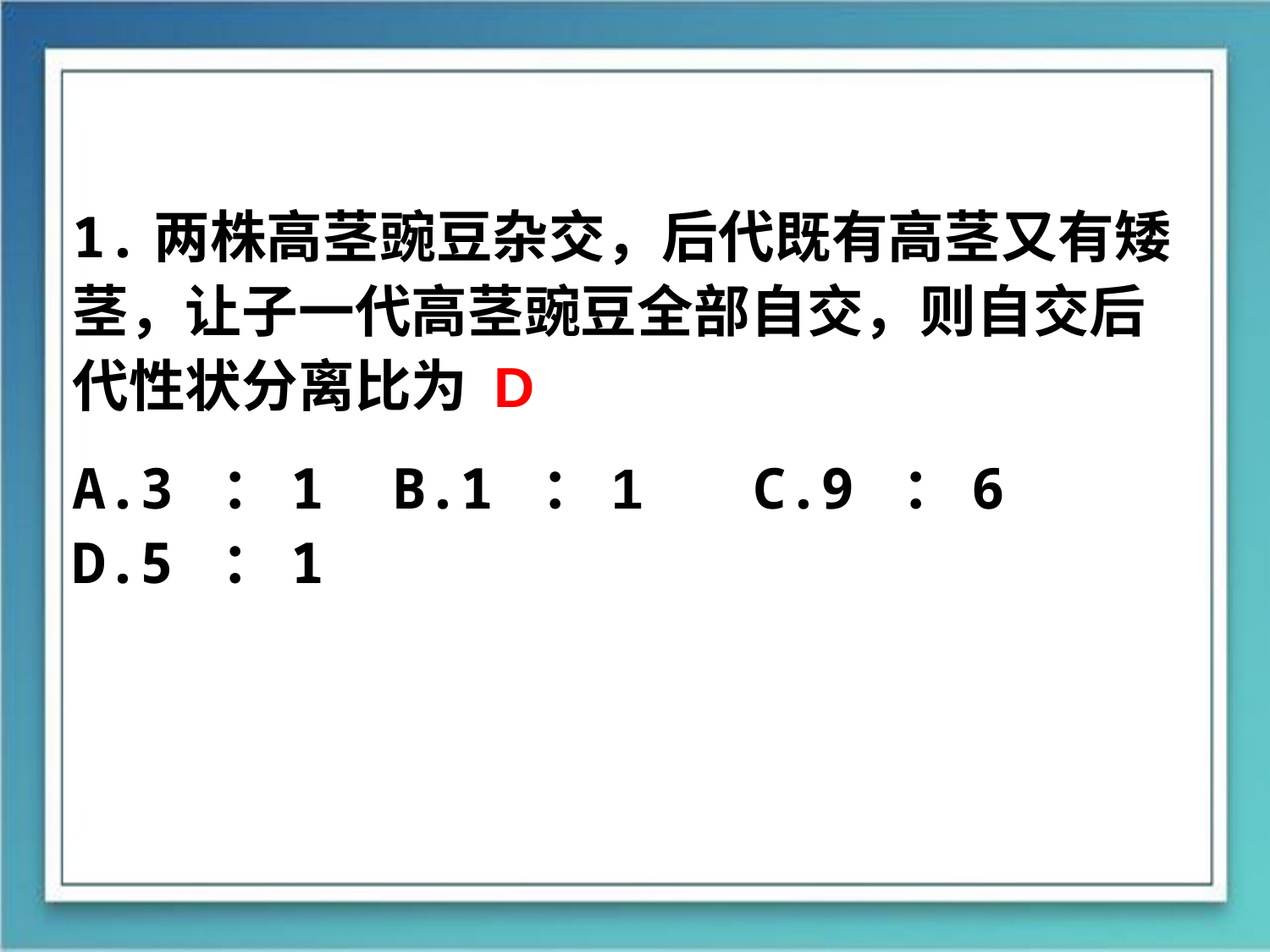

1.两株高茎豌豆杂交，后代既有高茎又有矮茎，让子一代高茎豌豆全部自交，则自交后代性状分离比为
A.3 ：1  B.1 ：1       C.9 ：6   D.5 ：1
D